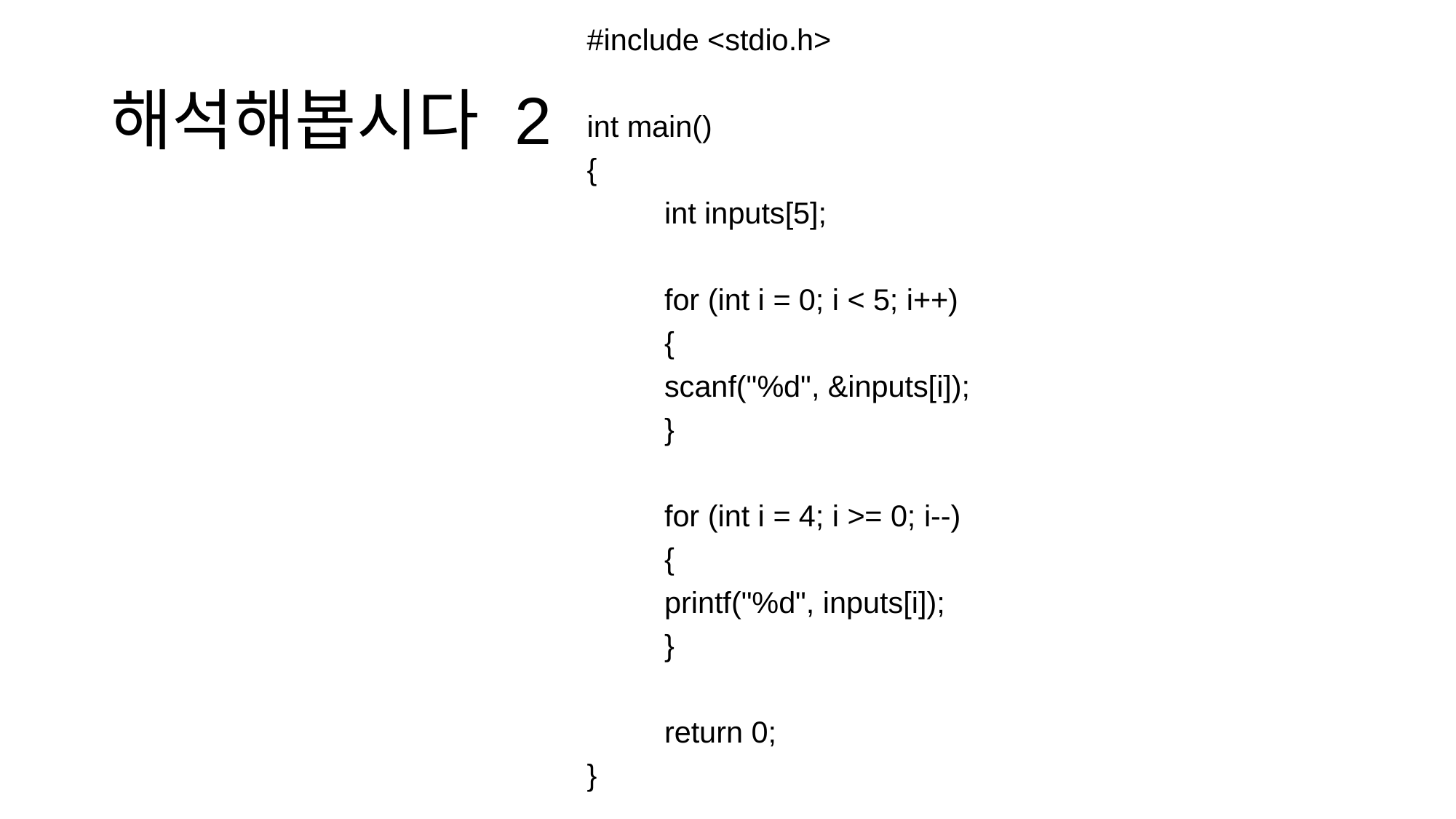

#include <stdio.h>

int main()
{
	int inputs[5];

	for (int i = 0; i < 5; i++)
	{
		scanf("%d", &inputs[i]);
	}

	for (int i = 4; i >= 0; i--)
	{
		printf("%d", inputs[i]);
	}

	return 0;
}
# 해석해봅시다 2